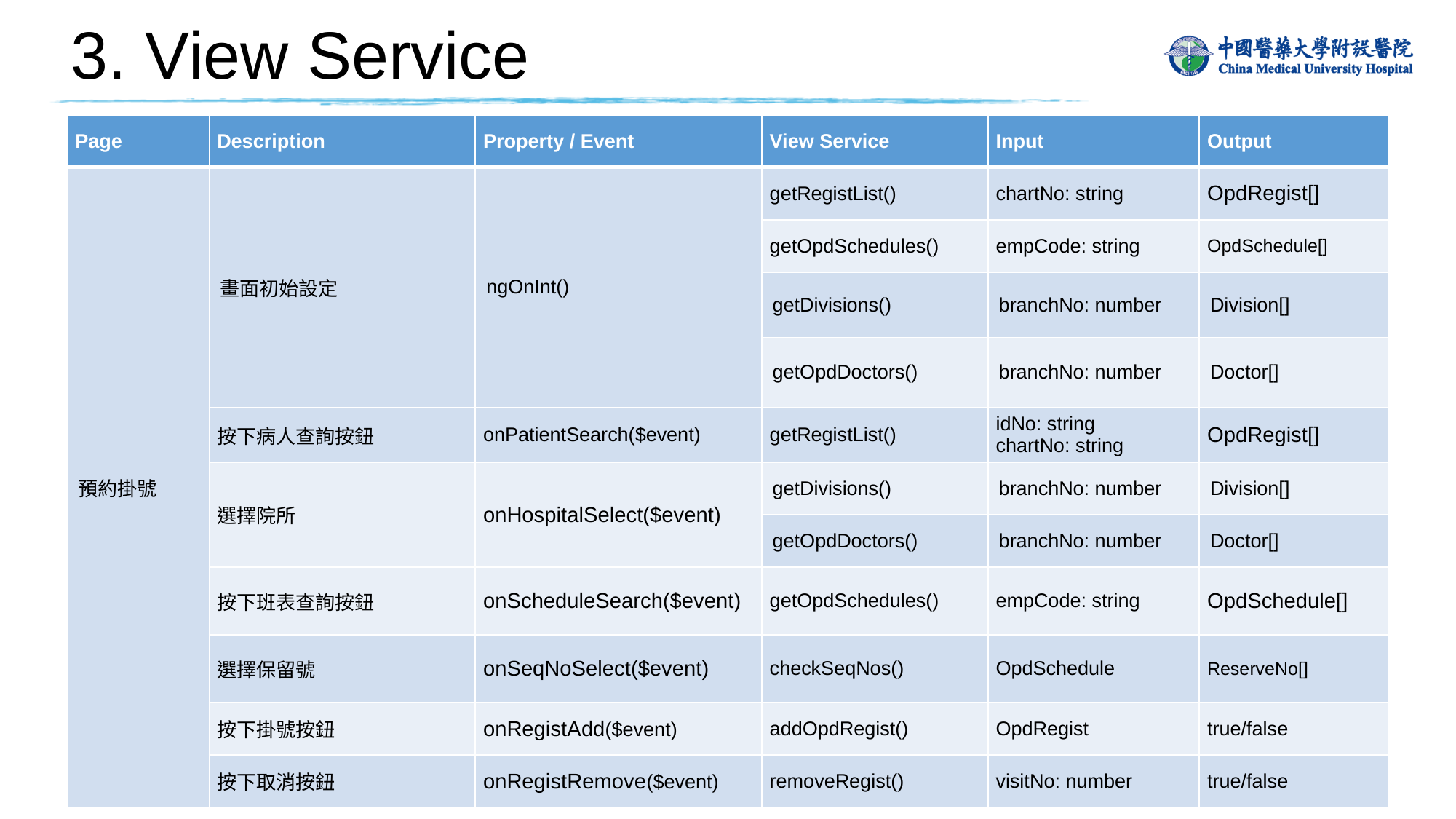

# 3. View Service
| Page​ | Description​ | Property / Event​ | View Service ​ | Input​ | Output​ |
| --- | --- | --- | --- | --- | --- |
| 預約掛號 | 畫面初始設定 | ngOnInt() | getRegistList() | chartNo: string | OpdRegist[] |
|  |  |  | getOpdSchedules() | empCode: string | OpdSchedule[] |
|  |  |  | getDivisions() | branchNo: number | Division[] |
|  |  |  | getOpdDoctors() | branchNo: number | Doctor[] |
|  | 按下病人查詢按鈕​ | onPatientSearch($event)​ | getRegistList()​ | ​idNo: string chartNo: string | OpdRegist[] |
|  | 選擇院所 | onHospitalSelect($event) | getDivisions() | branchNo: number | Division[] |
|  |  |  | getOpdDoctors() | branchNo: number | Doctor[] |
|  | 按下班表查詢按鈕 | onScheduleSearch($event) | getOpdSchedules() | empCode: string | OpdSchedule[] |
|  | 選擇保留號 | onSeqNoSelect($event) | checkSeqNos() | OpdSchedule | ReserveNo[] |
|  | 按下掛號按鈕​ | onRegistAdd($event)​ | addOpdRegist()​ | ​OpdRegist | ​true/false |
|  | 按下取消按鈕 | ​onRegistRemove($event)​ | removeRegist()​ | visitNo: number | true/false |